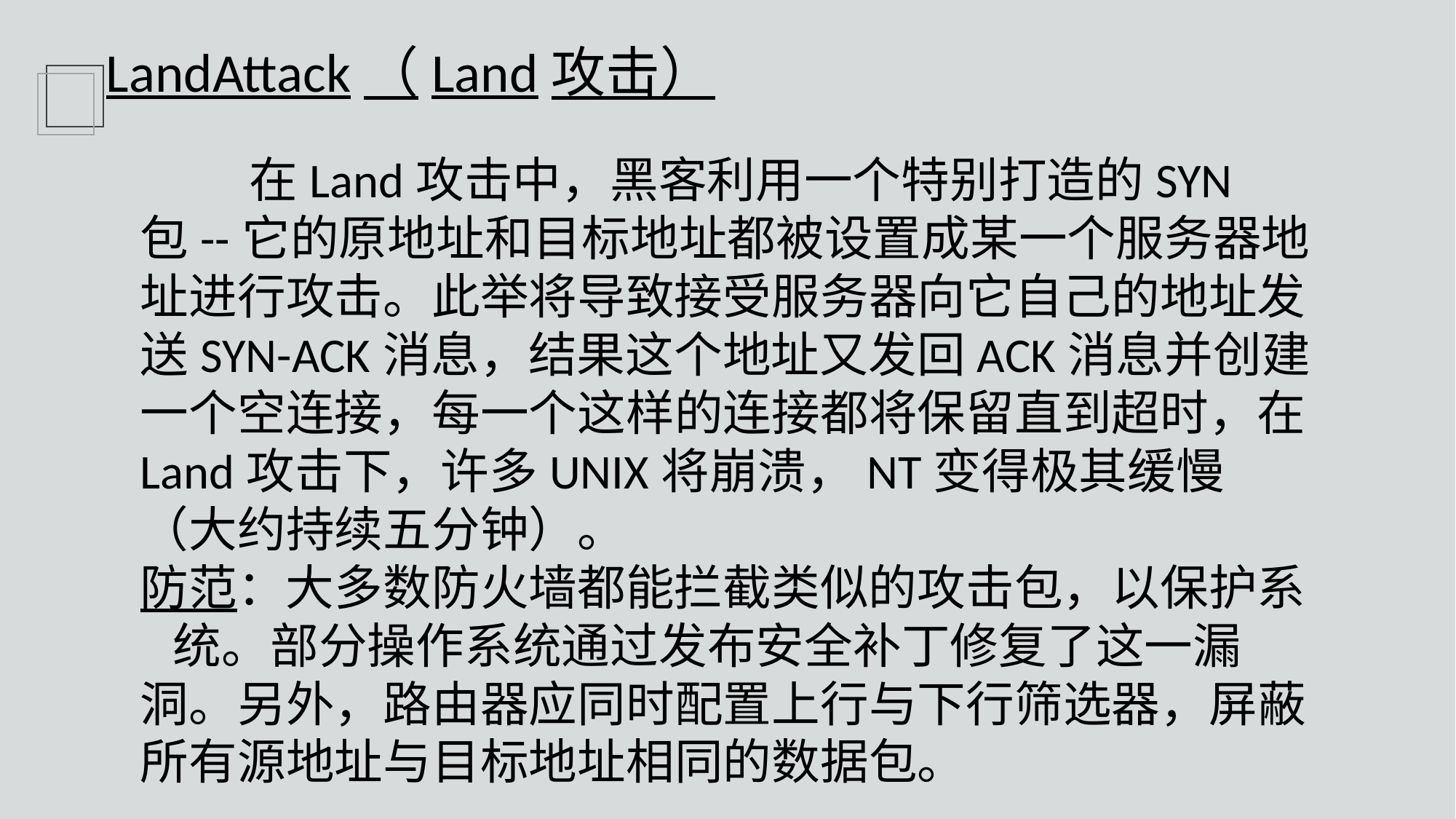

LandAttack（Land攻击）
	在Land攻击中，黑客利用一个特别打造的SYN包--它的原地址和目标地址都被设置成某一个服务器地址进行攻击。此举将导致接受服务器向它自己的地址发送SYN-ACK消息，结果这个地址又发回ACK消息并创建一个空连接，每一个这样的连接都将保留直到超时，在Land攻击下，许多UNIX将崩溃，NT变得极其缓慢（大约持续五分钟）。
防范：大多数防火墙都能拦截类似的攻击包，以保护系    统。部分操作系统通过发布安全补丁修复了这一漏洞。另外，路由器应同时配置上行与下行筛选器，屏蔽所有源地址与目标地址相同的数据包。